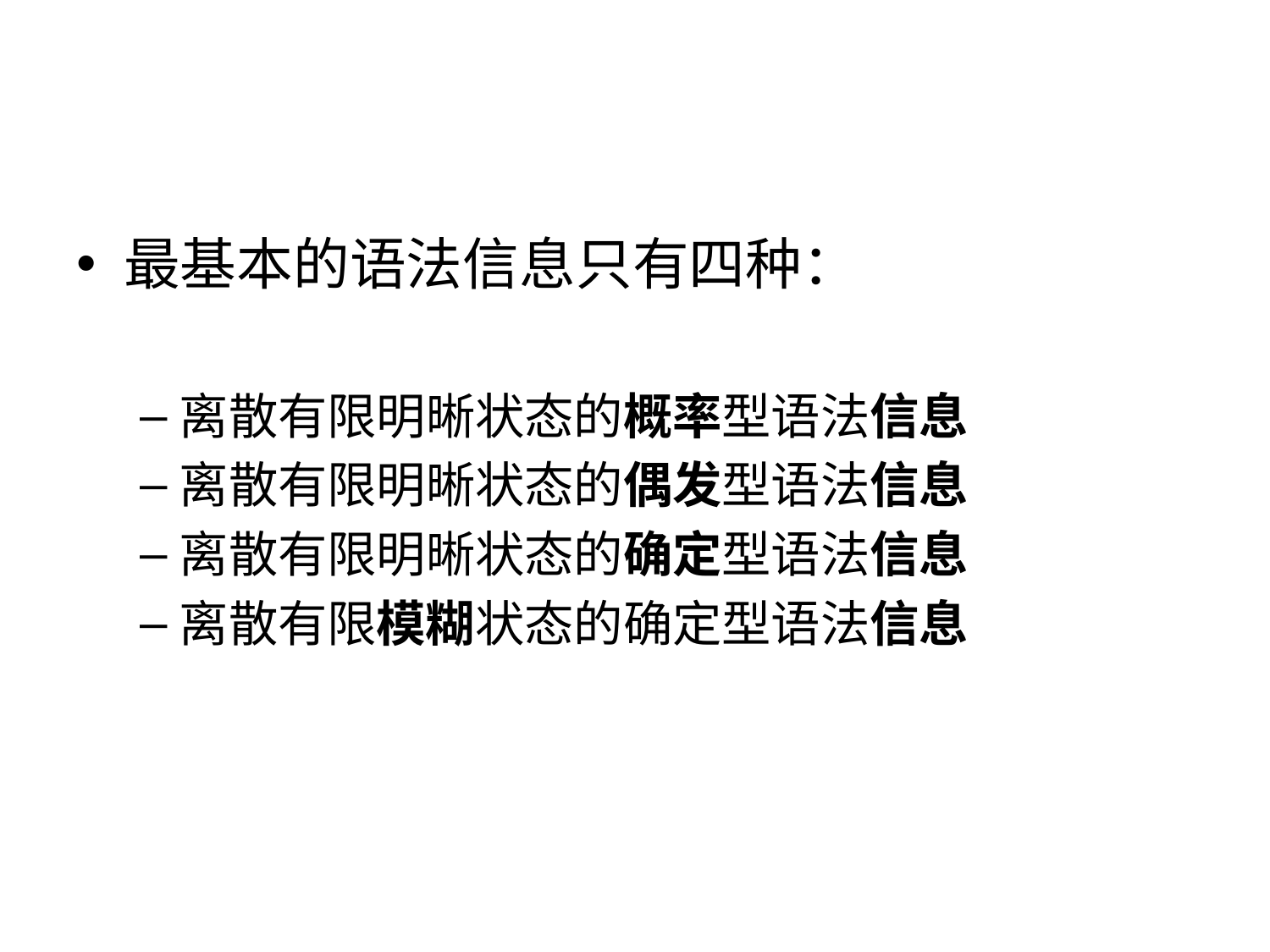

最基本的语法信息只有四种：

离散有限明晰状态的概率型语法信息
离散有限明晰状态的偶发型语法信息
离散有限明晰状态的确定型语法信息
离散有限模糊状态的确定型语法信息